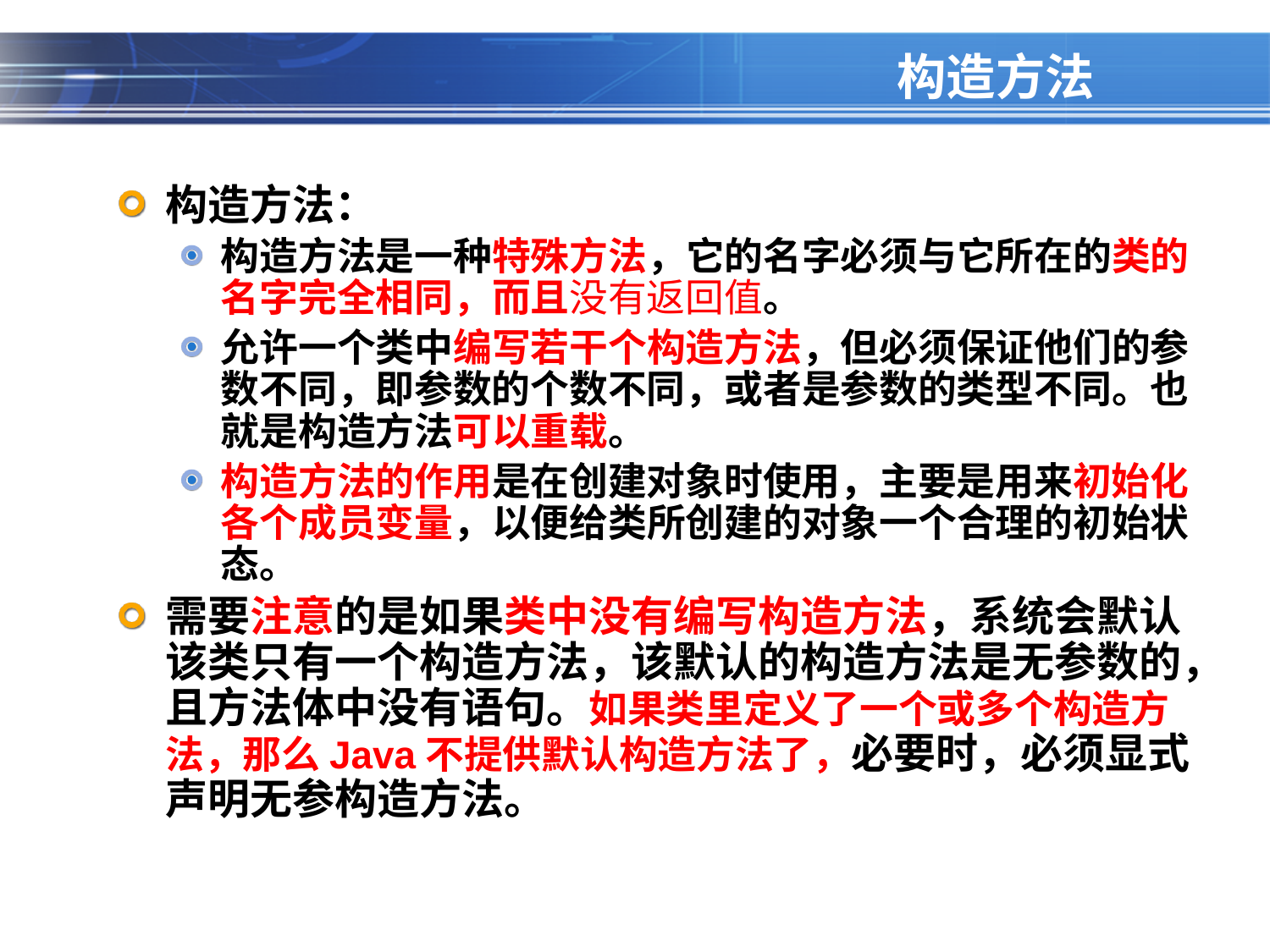

# 构造方法
构造方法：
构造方法是一种特殊方法，它的名字必须与它所在的类的名字完全相同，而且没有返回值。
允许一个类中编写若干个构造方法，但必须保证他们的参数不同，即参数的个数不同，或者是参数的类型不同。也就是构造方法可以重载。
构造方法的作用是在创建对象时使用，主要是用来初始化各个成员变量，以便给类所创建的对象一个合理的初始状态。
需要注意的是如果类中没有编写构造方法，系统会默认该类只有一个构造方法，该默认的构造方法是无参数的，且方法体中没有语句。如果类里定义了一个或多个构造方法，那么Java不提供默认构造方法了，必要时，必须显式声明无参构造方法。